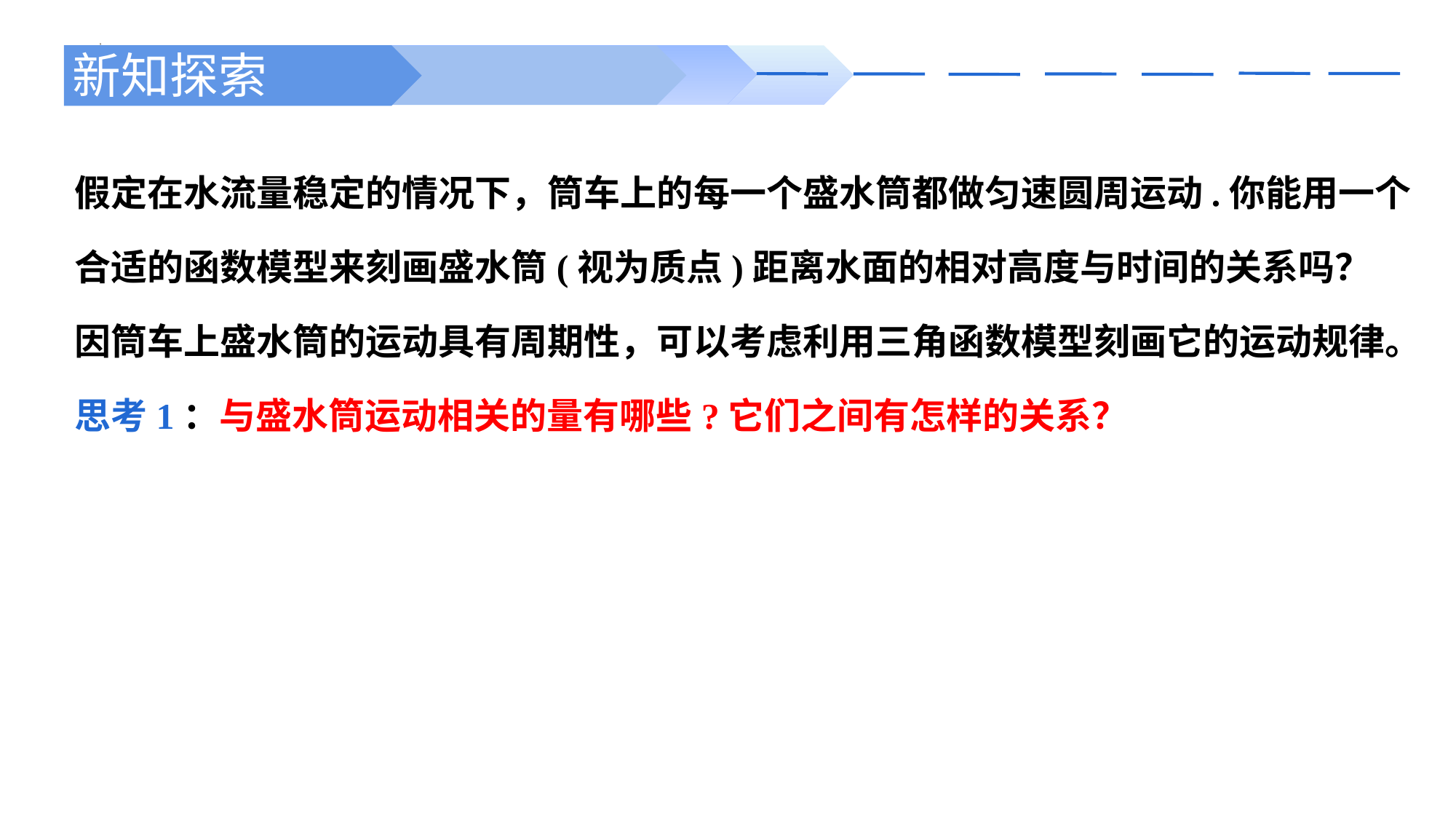

新知探索

假定在水流量稳定的情况下，筒车上的每一个盛水筒都做匀速圆周运动.你能用一个合适的函数模型来刻画盛水筒(视为质点)距离水面的相对高度与时间的关系吗？
因筒车上盛水筒的运动具有周期性，可以考虑利用三角函数模型刻画它的运动规律。
思考1：与盛水筒运动相关的量有哪些?它们之间有怎样的关系？